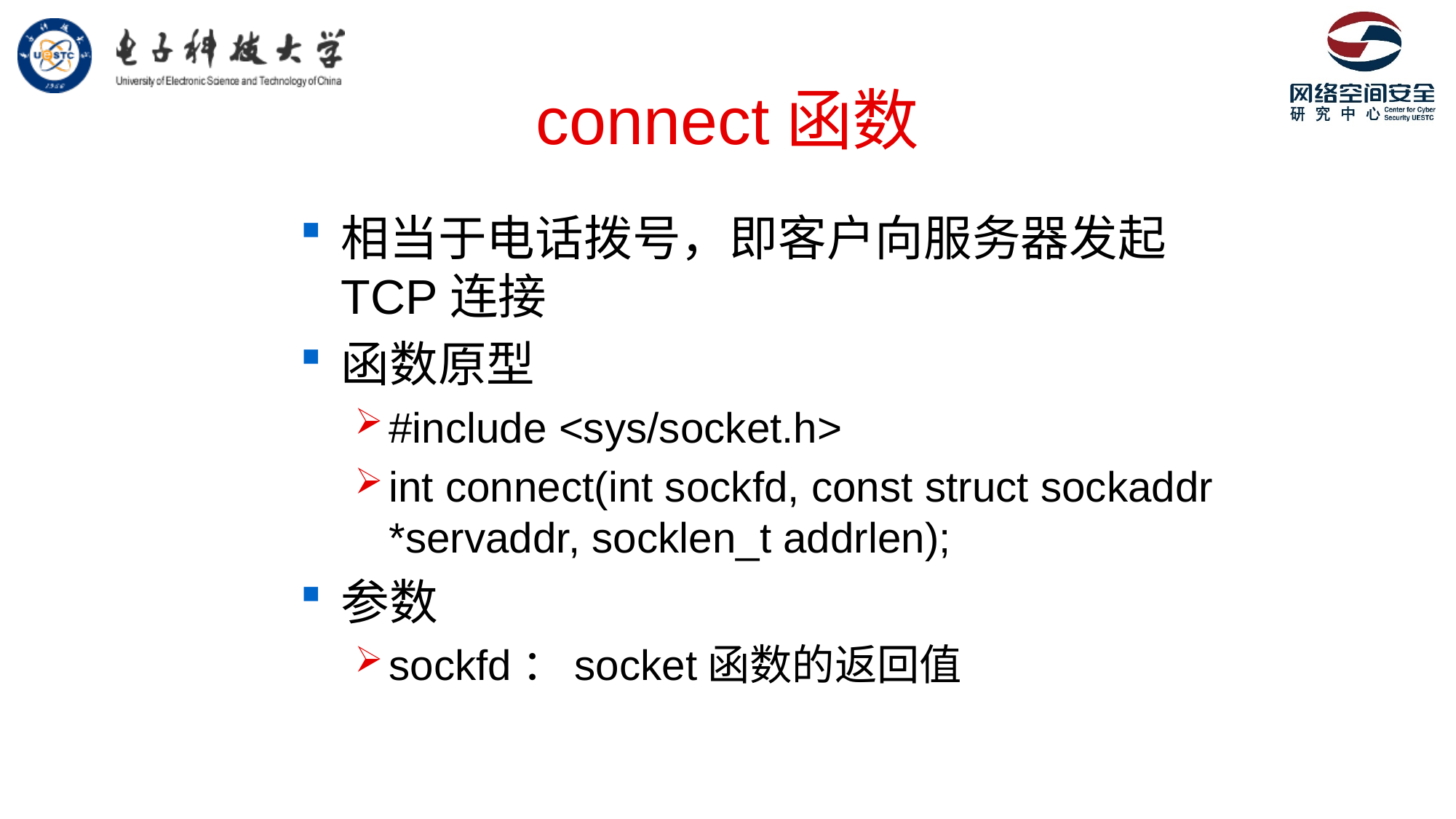

# connect函数
相当于电话拨号，即客户向服务器发起TCP连接
函数原型
#include <sys/socket.h>
int connect(int sockfd, const struct sockaddr *servaddr, socklen_t addrlen);
参数
sockfd：socket函数的返回值